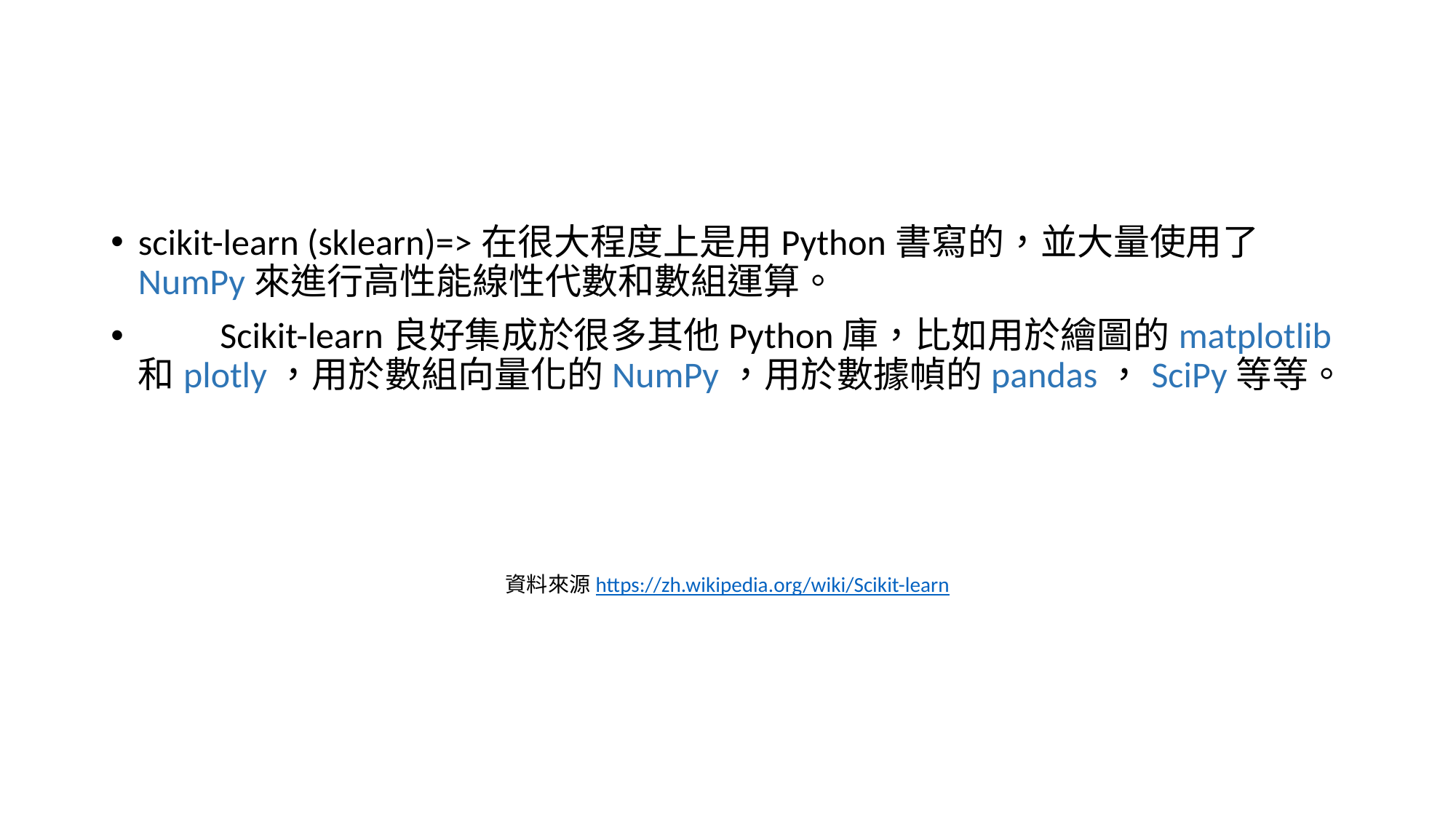

scikit-learn (sklearn)=>在很大程度上是用Python書寫的，並大量使用了NumPy來進行高性能線性代數和數組運算。
          Scikit-learn良好集成於很多其他Python庫，比如用於繪圖的matplotlib和plotly，用於數組向量化的NumPy，用於數據幀的pandas，SciPy等等。

資料來源https://zh.wikipedia.org/wiki/Scikit-learn